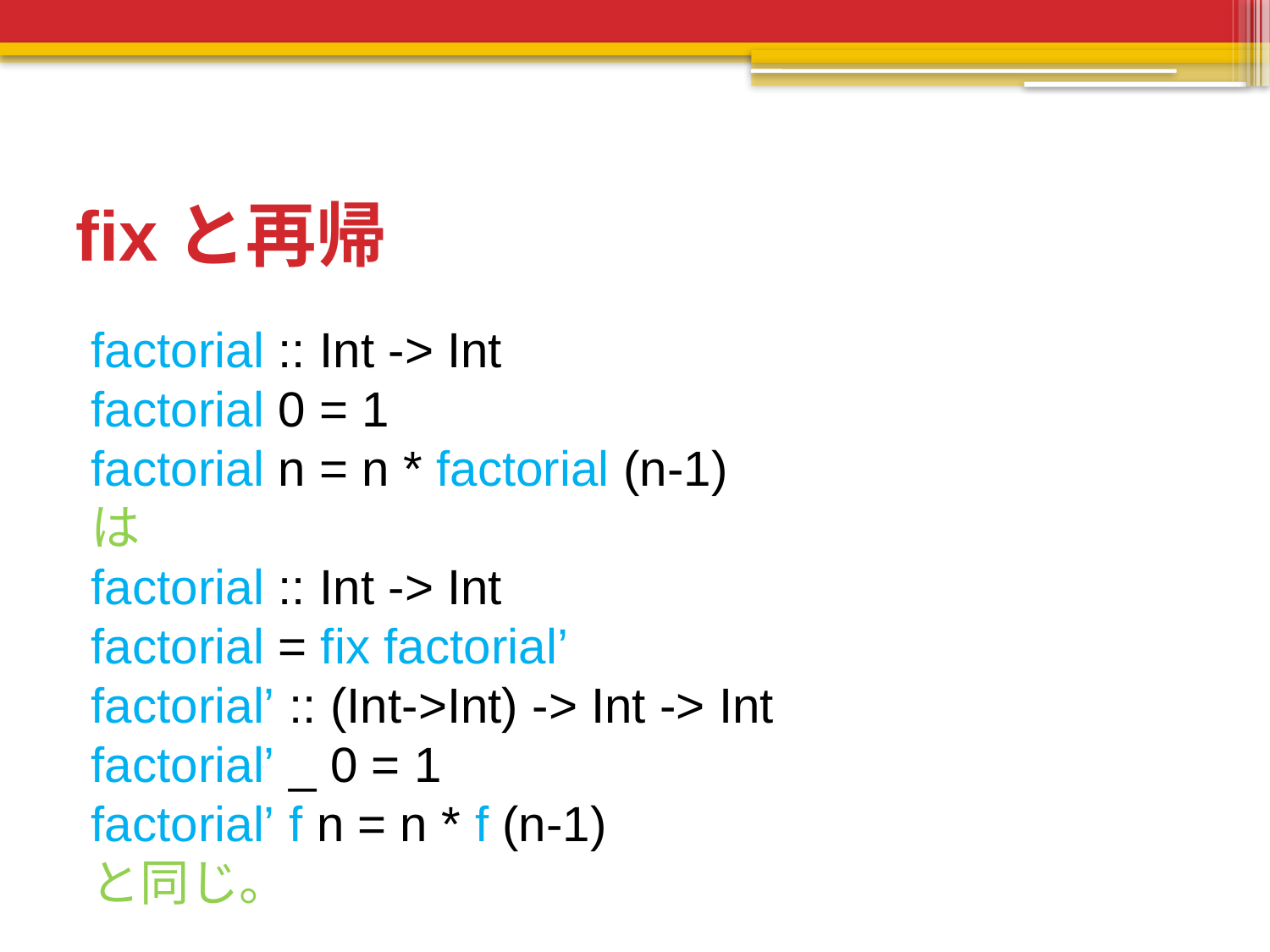

# fixと再帰
factorial :: Int -> Int
factorial 0 = 1
factorial n = n * factorial (n-1)
は
factorial :: Int -> Int
factorial = fix factorial’
factorial’ :: (Int->Int) -> Int -> Int
factorial’ _ 0 = 1
factorial’ f n = n * f (n-1)
と同じ。